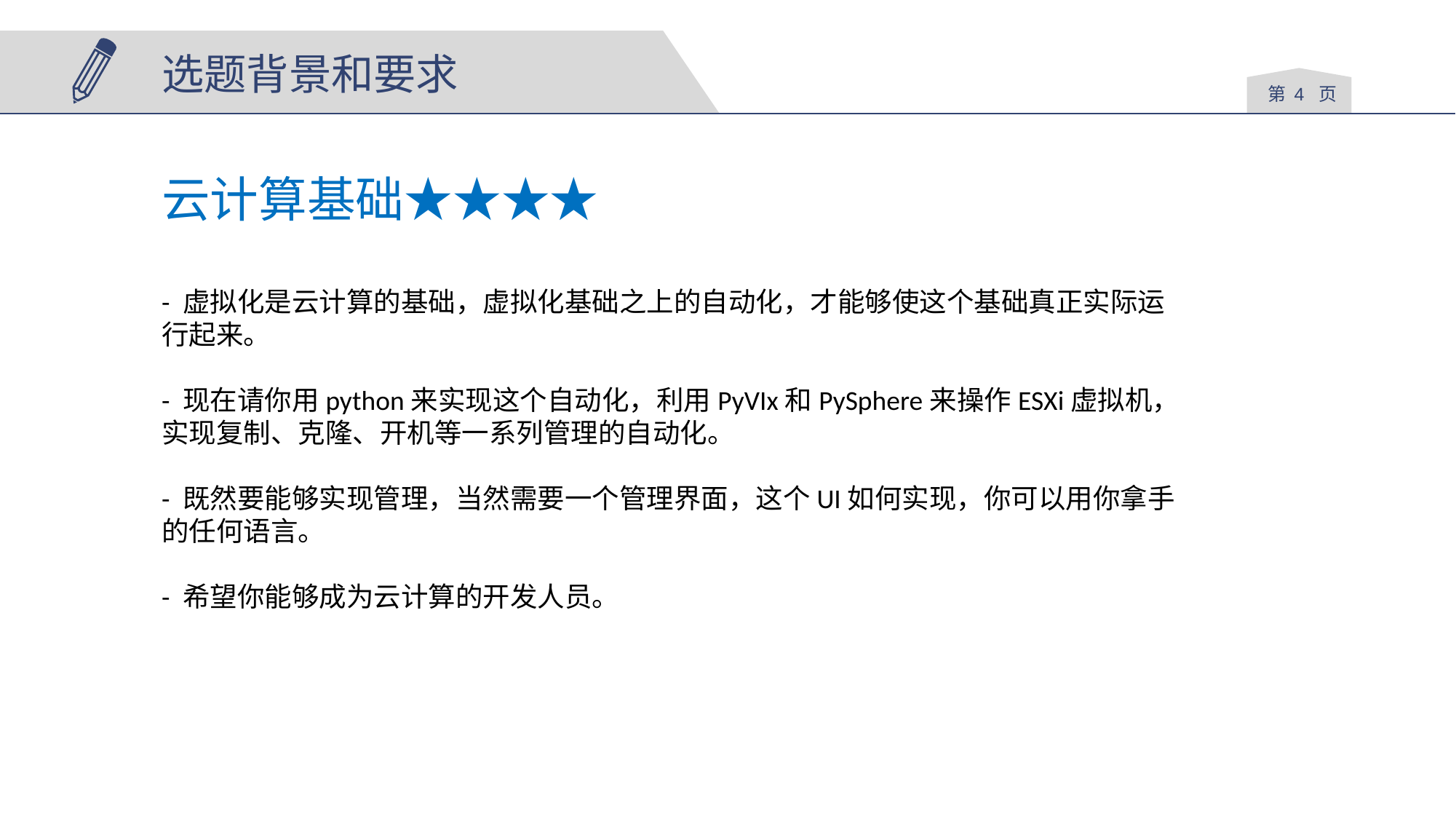

选题背景和要求

第 4  页
云计算基础★★★★

- 虚拟化是云计算的基础，虚拟化基础之上的自动化，才能够使这个基础真正实际运行起来。

- 现在请你用python来实现这个自动化，利用PyVIx和PySphere来操作ESXi虚拟机，实现复制、克隆、开机等一系列管理的自动化。

- 既然要能够实现管理，当然需要一个管理界面，这个UI如何实现，你可以用你拿手的任何语言。

- 希望你能够成为云计算的开发人员。